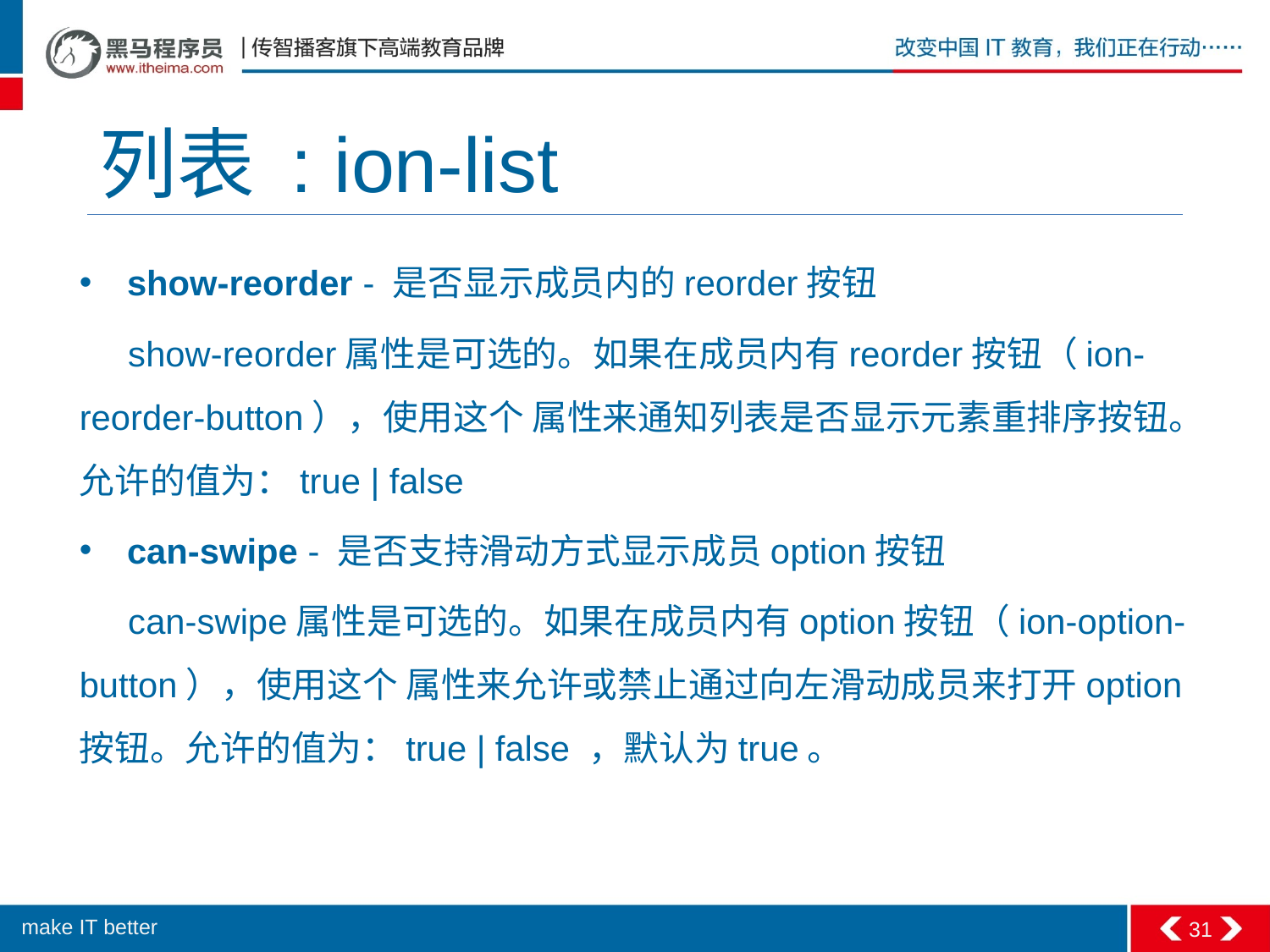

# 列表 : ion-list
show-reorder - 是否显示成员内的reorder按钮
     show-reorder属性是可选的。如果在成员内有reorder按钮（ion-reorder-button），使用这个 属性来通知列表是否显示元素重排序按钮。允许的值为：true | false
can-swipe - 是否支持滑动方式显示成员option按钮
     can-swipe属性是可选的。如果在成员内有option按钮（ion-option-button），使用这个 属性来允许或禁止通过向左滑动成员来打开option按钮。允许的值为：true | false ，默认为true。

31

make IT better